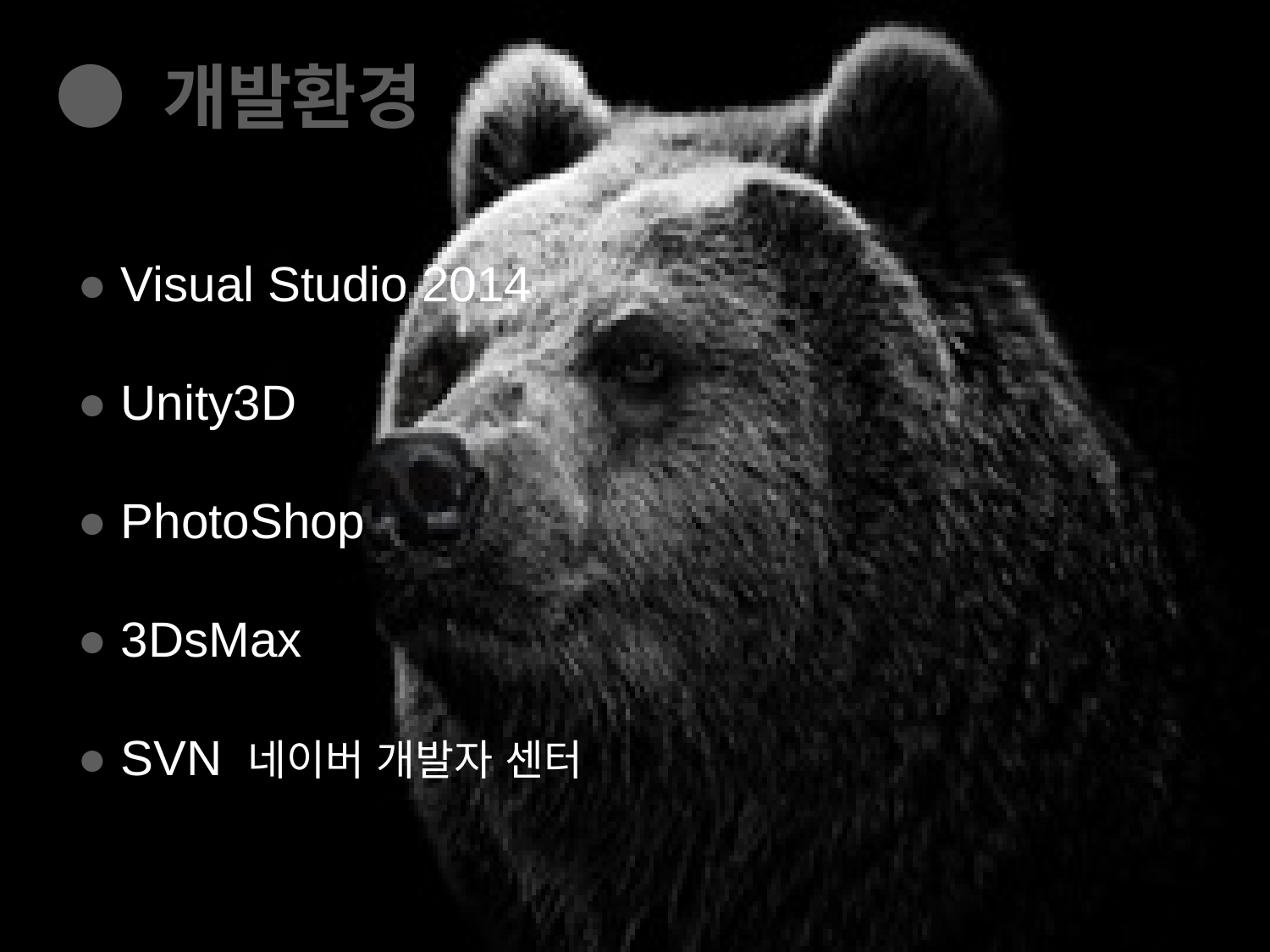

● 개발환경
● Visual Studio 2014

● Unity3D

● PhotoShop

● 3DsMax

● SVN 네이버 개발자 센터